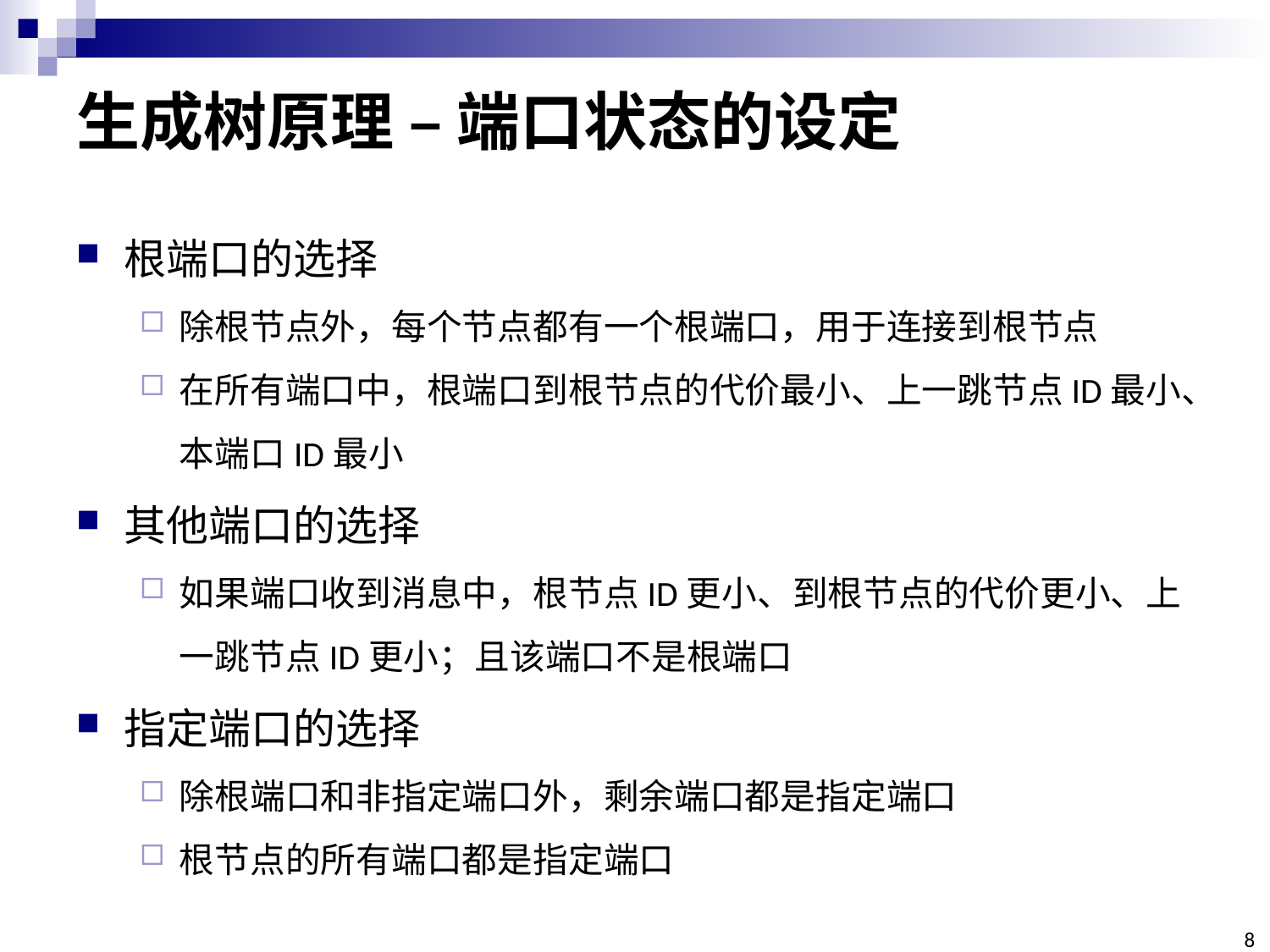

# 生成树原理 – 端口状态的设定
根端口的选择
除根节点外，每个节点都有一个根端口，用于连接到根节点
在所有端口中，根端口到根节点的代价最小、上一跳节点ID最小、本端口ID最小
其他端口的选择
如果端口收到消息中，根节点ID更小、到根节点的代价更小、上一跳节点ID更小；且该端口不是根端口
指定端口的选择
除根端口和非指定端口外，剩余端口都是指定端口
根节点的所有端口都是指定端口
8